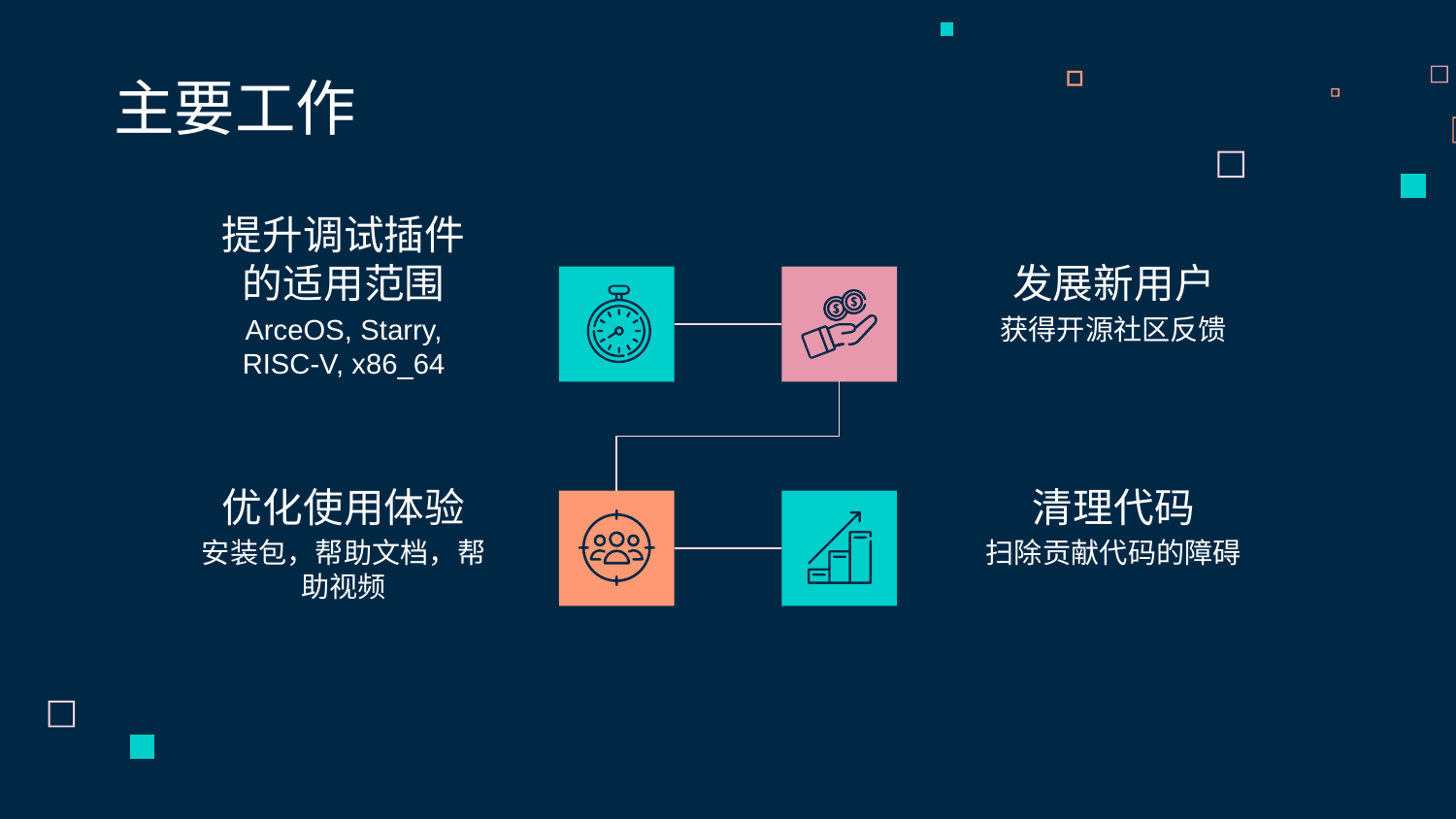

主要工作
# 提升调试插件的适用范围
发展新用户

ArceOS, Starry, RISC-V, x86_64
获得开源社区反馈
优化使用体验
清理代码

安装包，帮助文档，帮助视频
扫除贡献代码的障碍